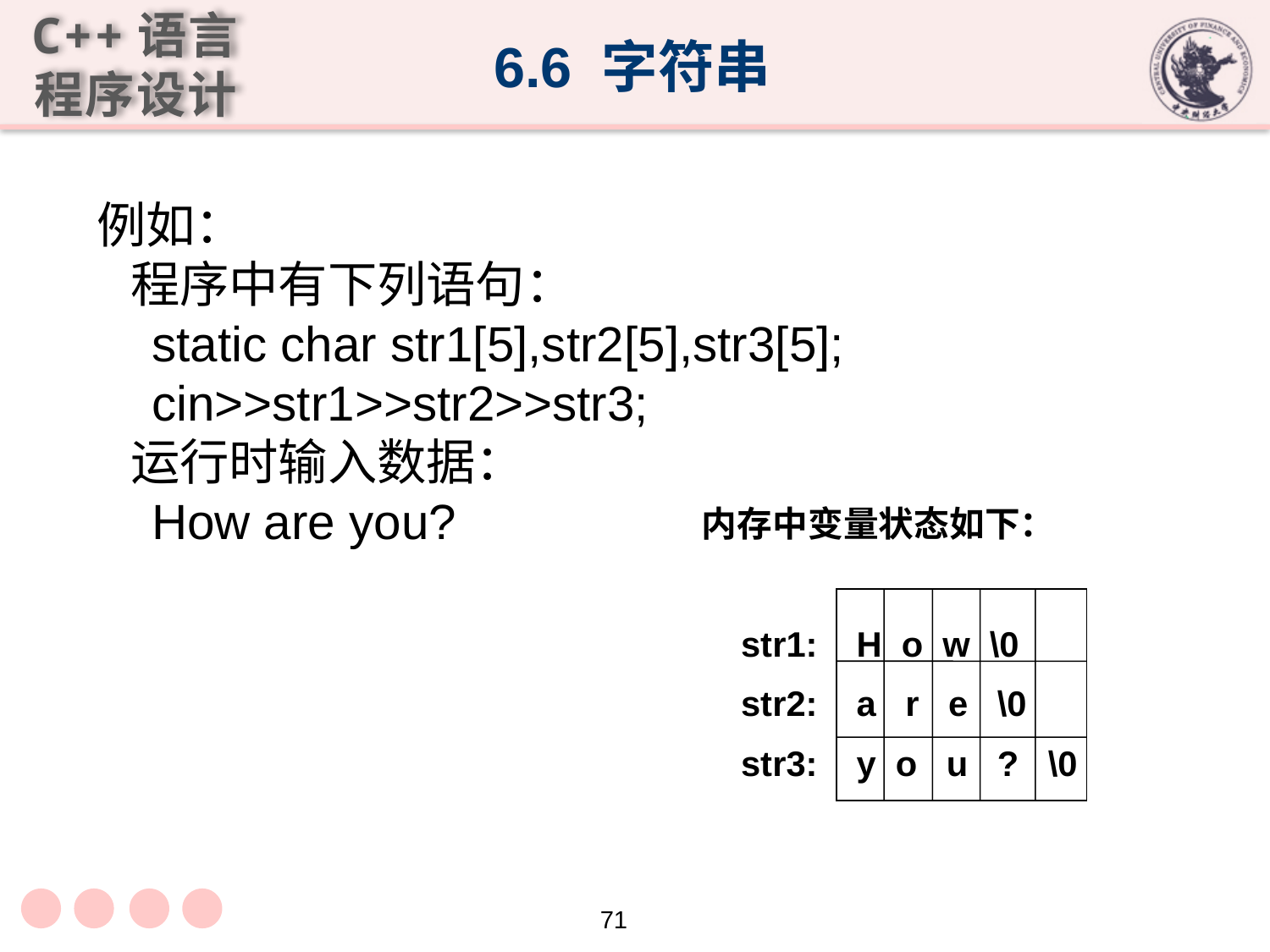

6.6 字符串

例如：
  程序中有下列语句：
    static char str1[5],str2[5],str3[5];
    cin>>str1>>str2>>str3;
  运行时输入数据：
    How are you?
内存中变量状态如下：

    str1:    H  o  w  \0
    str2:    a   r   e   \0
    str3:    y  o   u   ?   \0

71